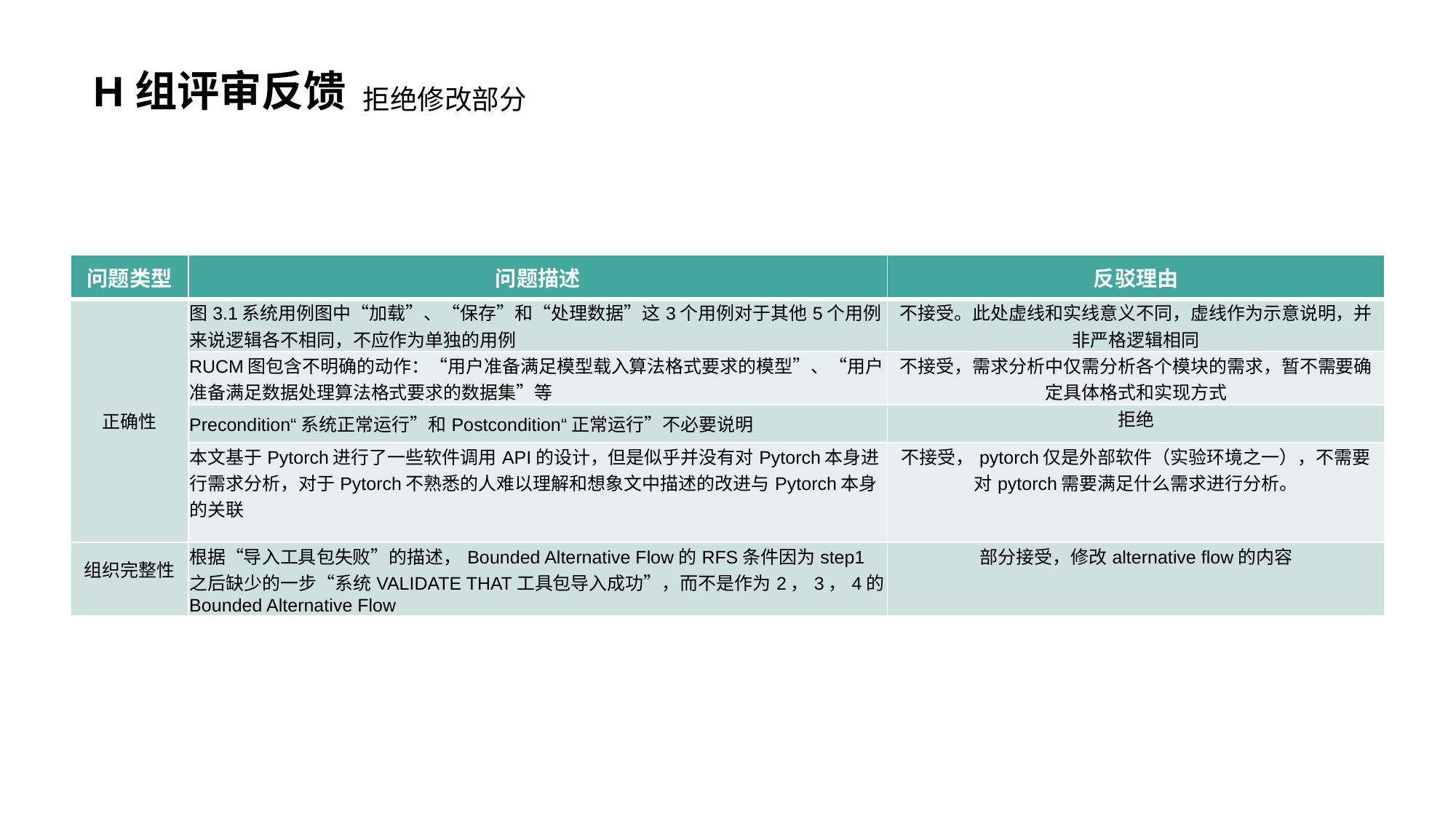

# H组评审反馈
拒绝修改部分
| 问题类型 | 问题描述 | 反驳理由 |
| --- | --- | --- |
| 正确性 | 图3.1系统用例图中“加载”、“保存”和“处理数据”这3个用例对于其他5个用例来说逻辑各不相同，不应作为单独的用例 | 不接受。此处虚线和实线意义不同，虚线作为示意说明，并非严格逻辑相同 |
|  | RUCM图包含不明确的动作：“用户准备满足模型载入算法格式要求的模型”、“用户准备满足数据处理算法格式要求的数据集”等 | 不接受，需求分析中仅需分析各个模块的需求，暂不需要确定具体格式和实现方式 |
|  | Precondition“系统正常运行”和Postcondition“正常运行”不必要说明 | 拒绝 |
|  | 本文基于Pytorch进行了一些软件调用API的设计，但是似乎并没有对Pytorch本身进行需求分析，对于Pytorch不熟悉的人难以理解和想象文中描述的改进与Pytorch本身的关联 | 不接受，pytorch仅是外部软件（实验环境之一），不需要对pytorch需要满足什么需求进行分析。 |
| 组织完整性 | 根据“导入工具包失败”的描述，Bounded Alternative Flow的RFS条件因为step1之后缺少的一步“系统VALIDATE THAT工具包导入成功”，而不是作为2，3，4的Bounded Alternative Flow | 部分接受，修改alternative flow的内容 |